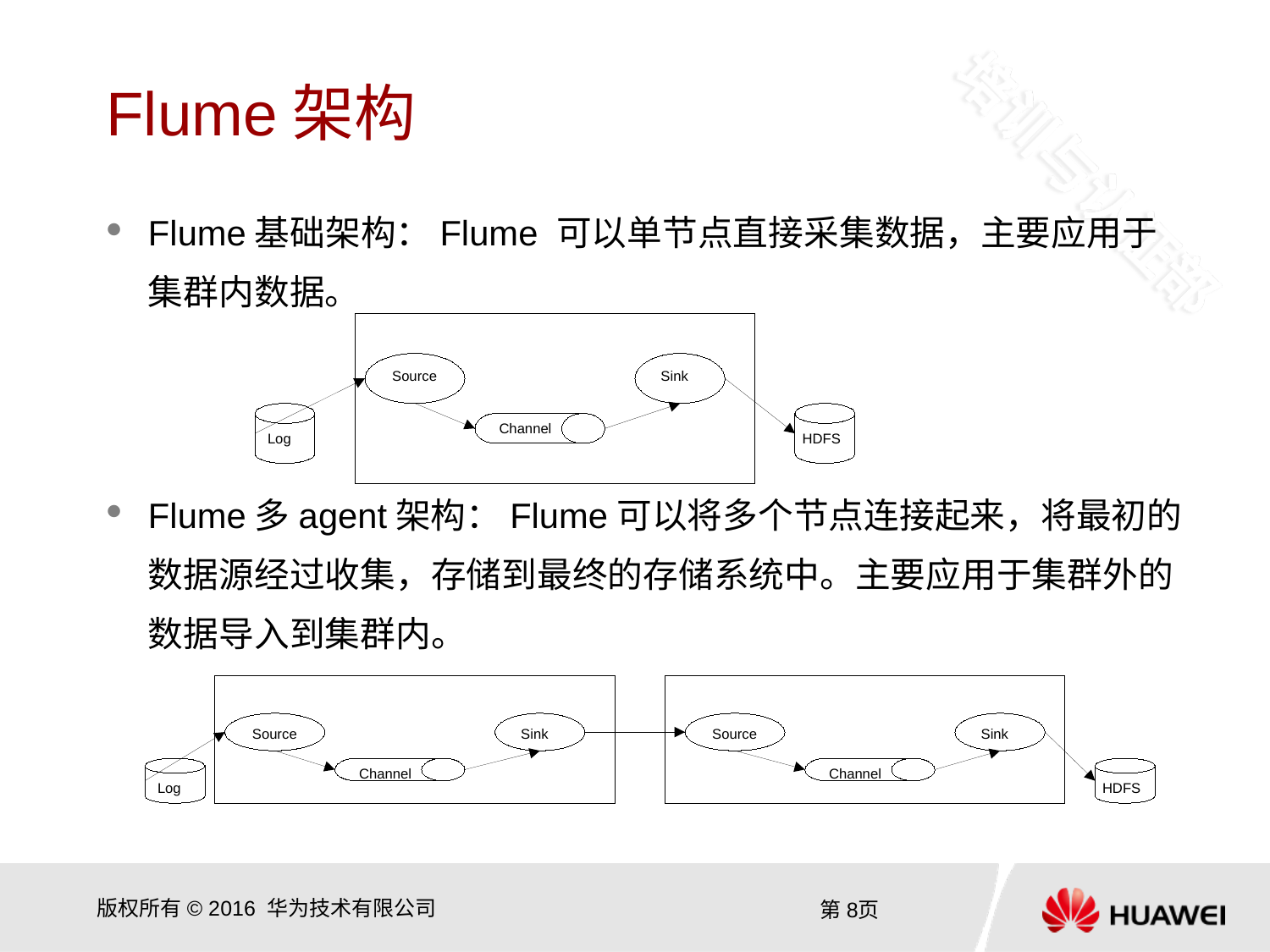

# Flume架构
Flume基础架构：Flume 可以单节点直接采集数据，主要应用于集群内数据。

Flume多agent架构：Flume可以将多个节点连接起来，将最初的数据源经过收集，存储到最终的存储系统中。主要应用于集群外的数据导入到集群内。

Source
Sink
Log
HDFS
Channel

Source
Sink
Source

Sink
Log
Channel
Channel
HDFS